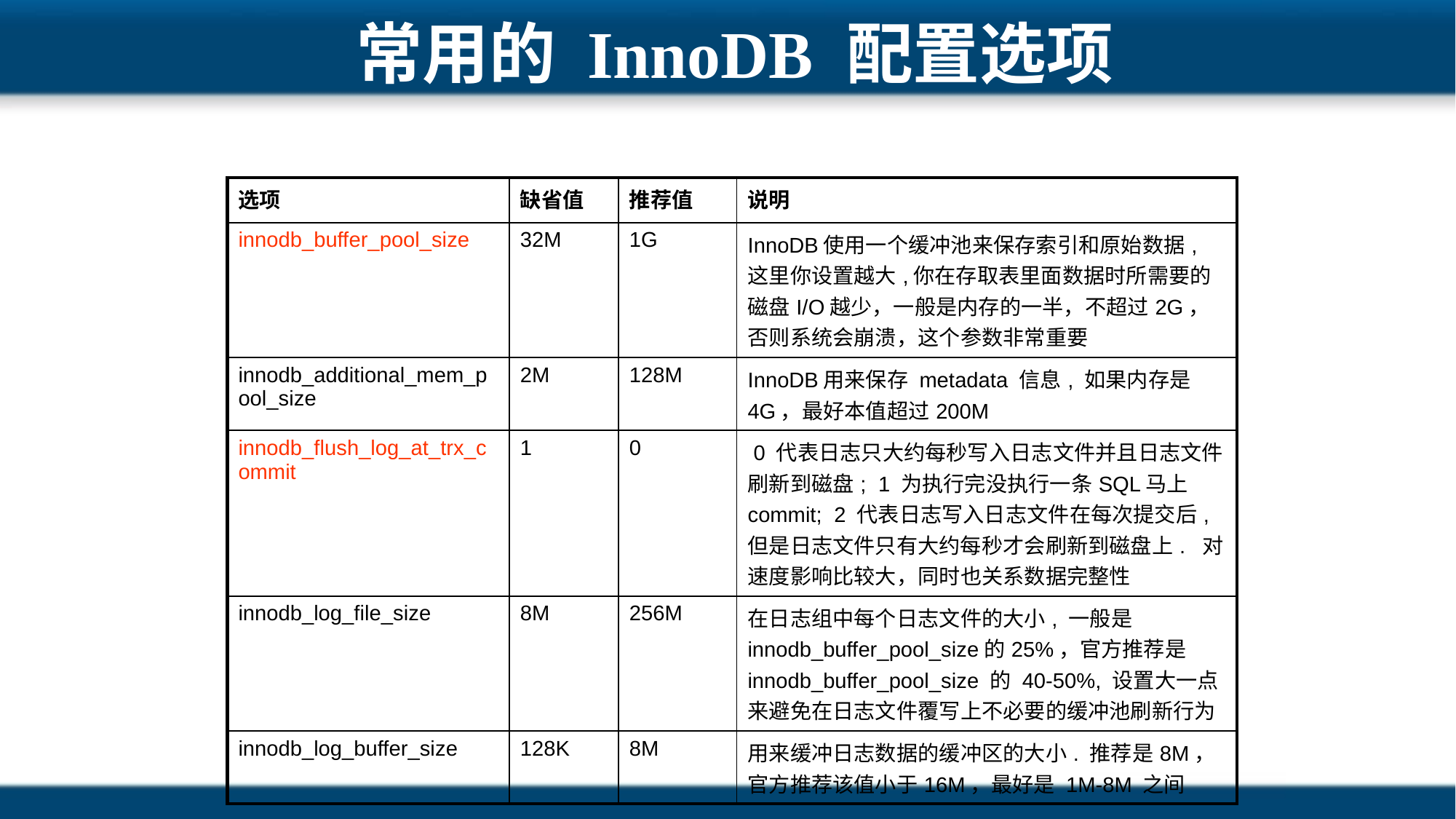

# 常用的 InnoDB 配置选项

| 选项 | 缺省值 | 推荐值 | 说明 |
| --- | --- | --- | --- |
| innodb\_buffer\_pool\_size | 32M | 1G | InnoDB使用一个缓冲池来保存索引和原始数据, 这里你设置越大,你在存取表里面数据时所需要的磁盘I/O越少，一般是内存的一半，不超过2G，否则系统会崩溃，这个参数非常重要 |
| innodb\_additional\_mem\_pool\_size | 2M | 128M | InnoDB用来保存 metadata 信息, 如果内存是4G，最好本值超过200M |
| innodb\_flush\_log\_at\_trx\_commit | 1 | 0 | 0 代表日志只大约每秒写入日志文件并且日志文件刷新到磁盘; 1 为执行完没执行一条SQL马上commit; 2 代表日志写入日志文件在每次提交后,但是日志文件只有大约每秒才会刷新到磁盘上. 对速度影响比较大，同时也关系数据完整性 |
| innodb\_log\_file\_size | 8M | 256M | 在日志组中每个日志文件的大小, 一般是innodb\_buffer\_pool\_size的25%，官方推荐是 innodb\_buffer\_pool\_size 的 40-50%, 设置大一点来避免在日志文件覆写上不必要的缓冲池刷新行为 |
| innodb\_log\_buffer\_size | 128K | 8M | 用来缓冲日志数据的缓冲区的大小. 推荐是8M，官方推荐该值小于16M，最好是 1M-8M 之间 |